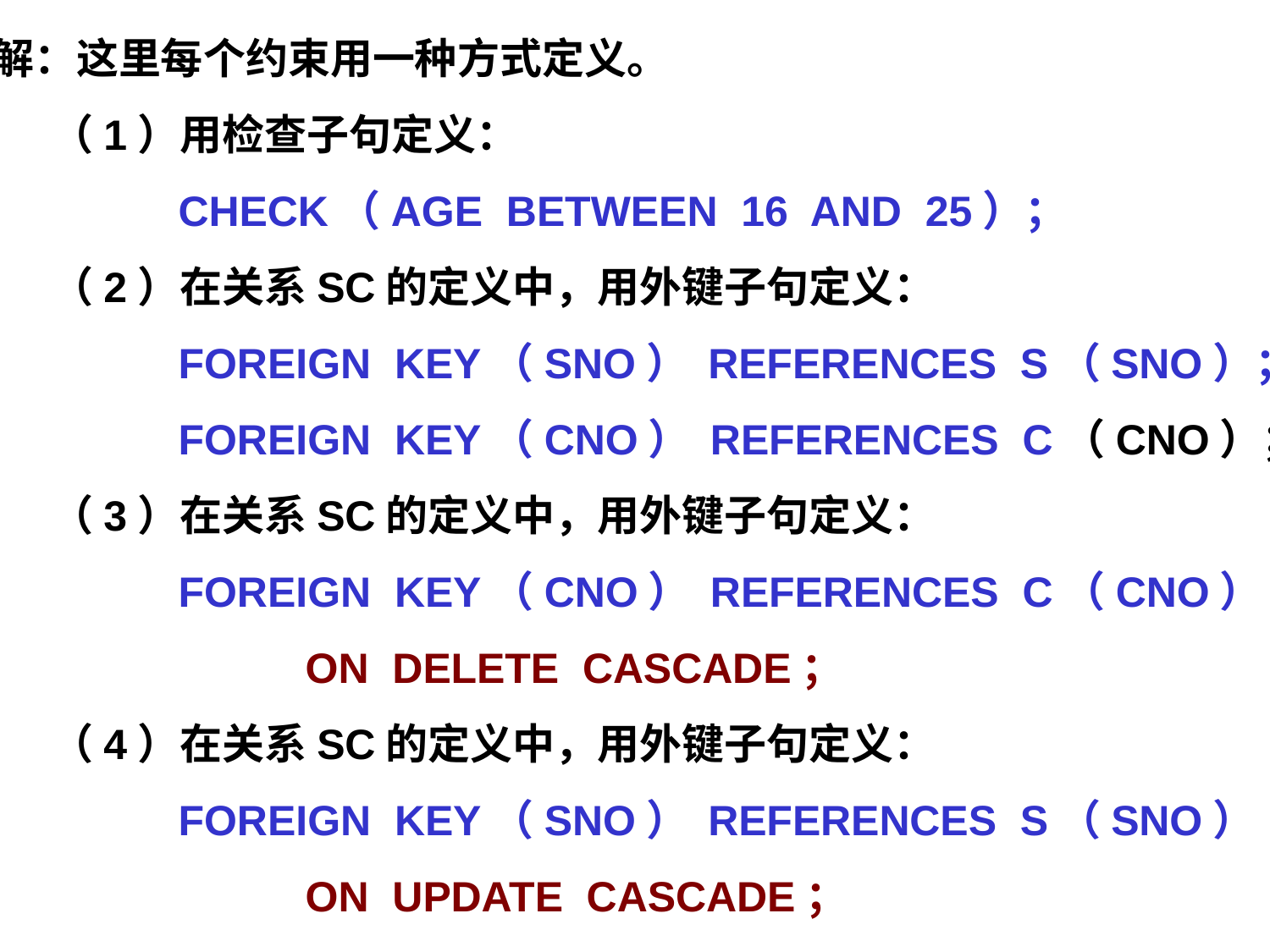

解：这里每个约束用一种方式定义。
	（1）用检查子句定义：
		CHECK（AGE  BETWEEN  16  AND  25）；
	（2）在关系SC的定义中，用外键子句定义：
		FOREIGN  KEY（SNO） REFERENCES  S（SNO）；
		FOREIGN  KEY（CNO） REFERENCES  C（CNO）；
	（3）在关系SC的定义中，用外键子句定义：
		FOREIGN  KEY（CNO） REFERENCES  C（CNO）
			ON  DELETE  CASCADE；
	（4）在关系SC的定义中，用外键子句定义：
		FOREIGN  KEY（SNO） REFERENCES  S（SNO）
			ON  UPDATE  CASCADE；